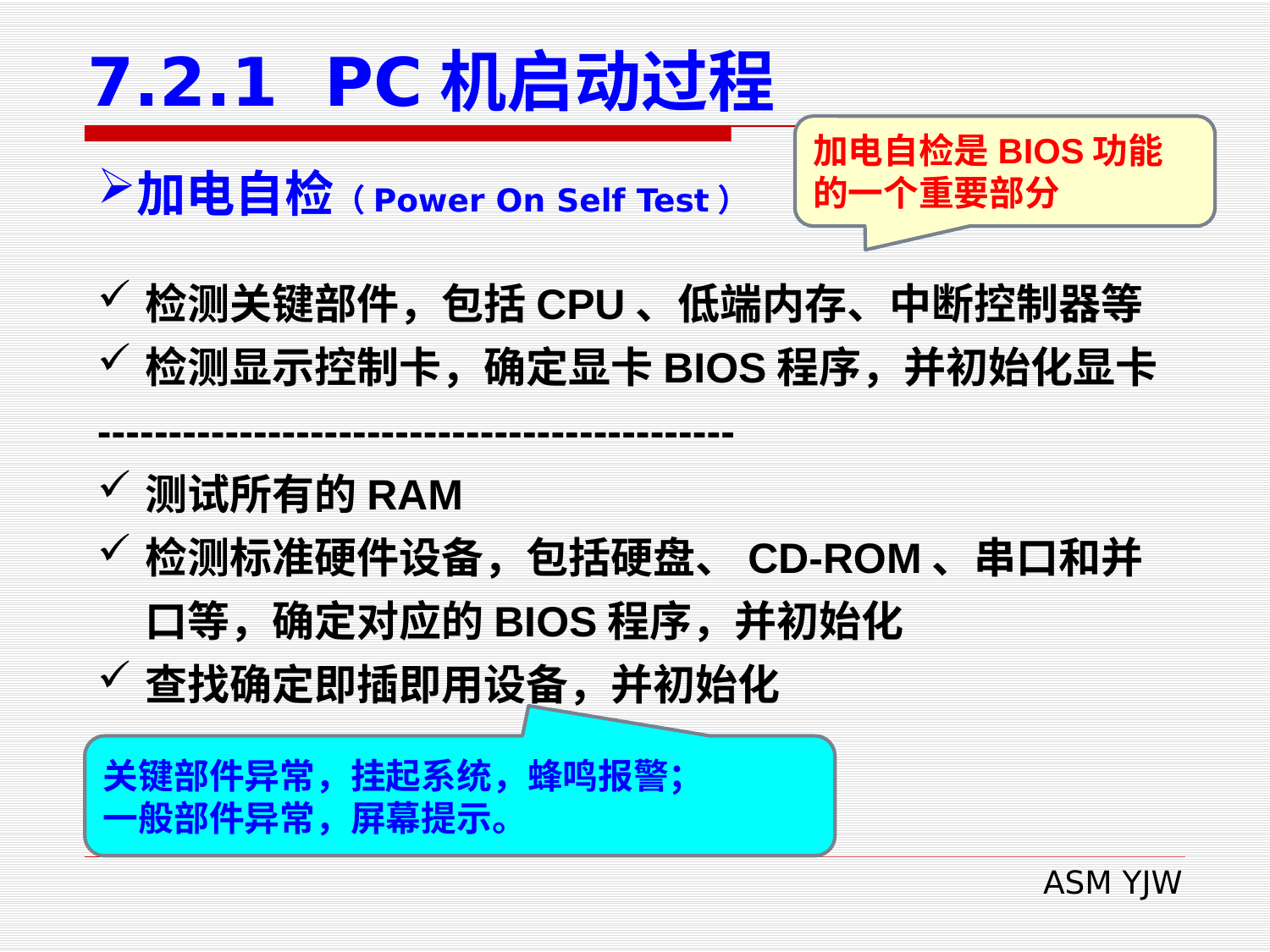

# 7.2.1  PC机启动过程
加电自检是BIOS功能的一个重要部分
加电自检（Power On Self Test）

检测关键部件，包括CPU、低端内存、中断控制器等
检测显示控制卡，确定显卡BIOS程序，并初始化显卡
---------------------------------------------
测试所有的RAM
检测标准硬件设备，包括硬盘、CD-ROM、串口和并口等，确定对应的BIOS程序，并初始化
查找确定即插即用设备，并初始化
关键部件异常，挂起系统，蜂鸣报警；
一般部件异常，屏幕提示。